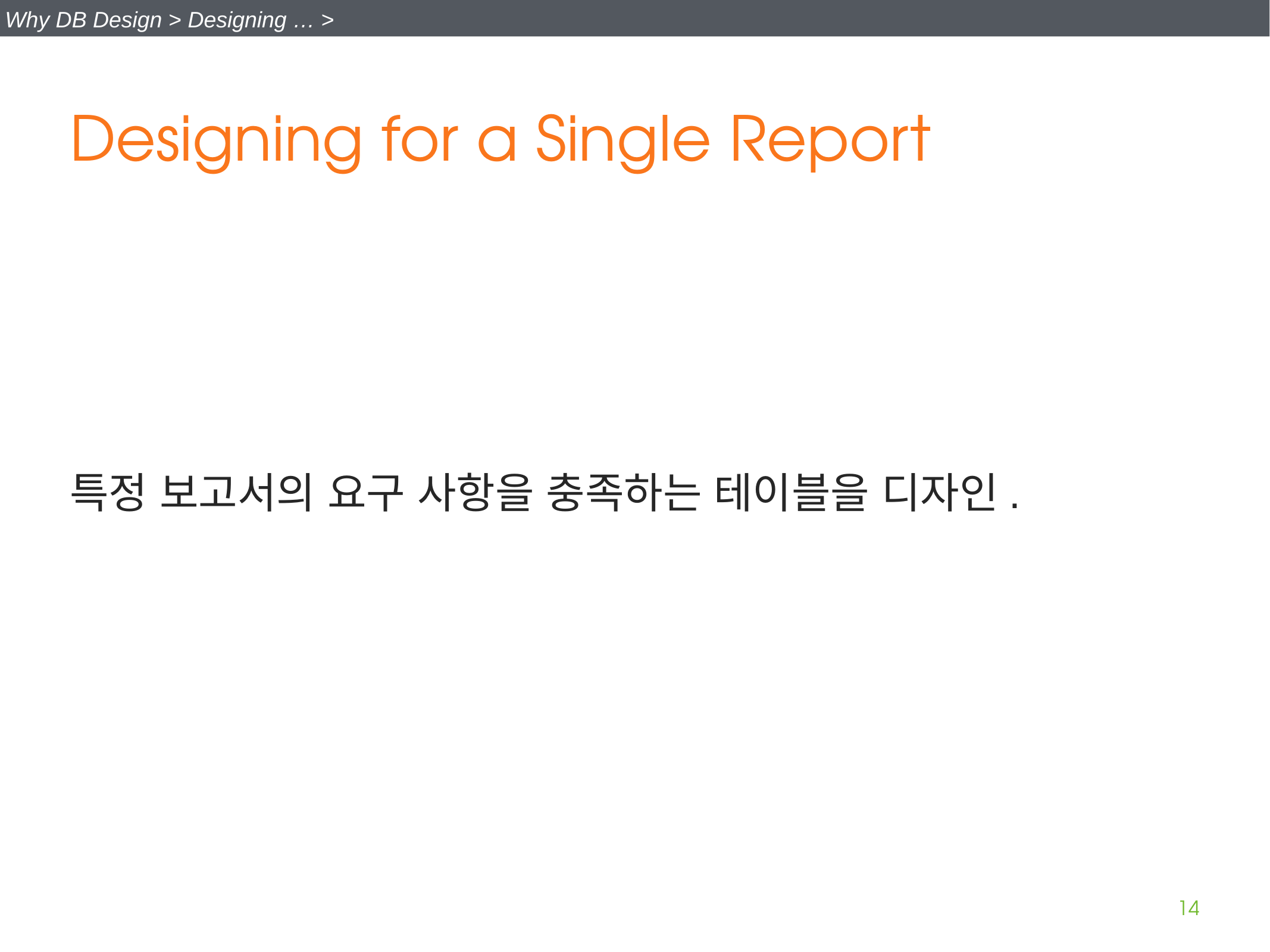

Why DB Design > Designing … >
# Designing for a Single Report
특정 보고서의 요구 사항을 충족하는 테이블을 디자인.
14